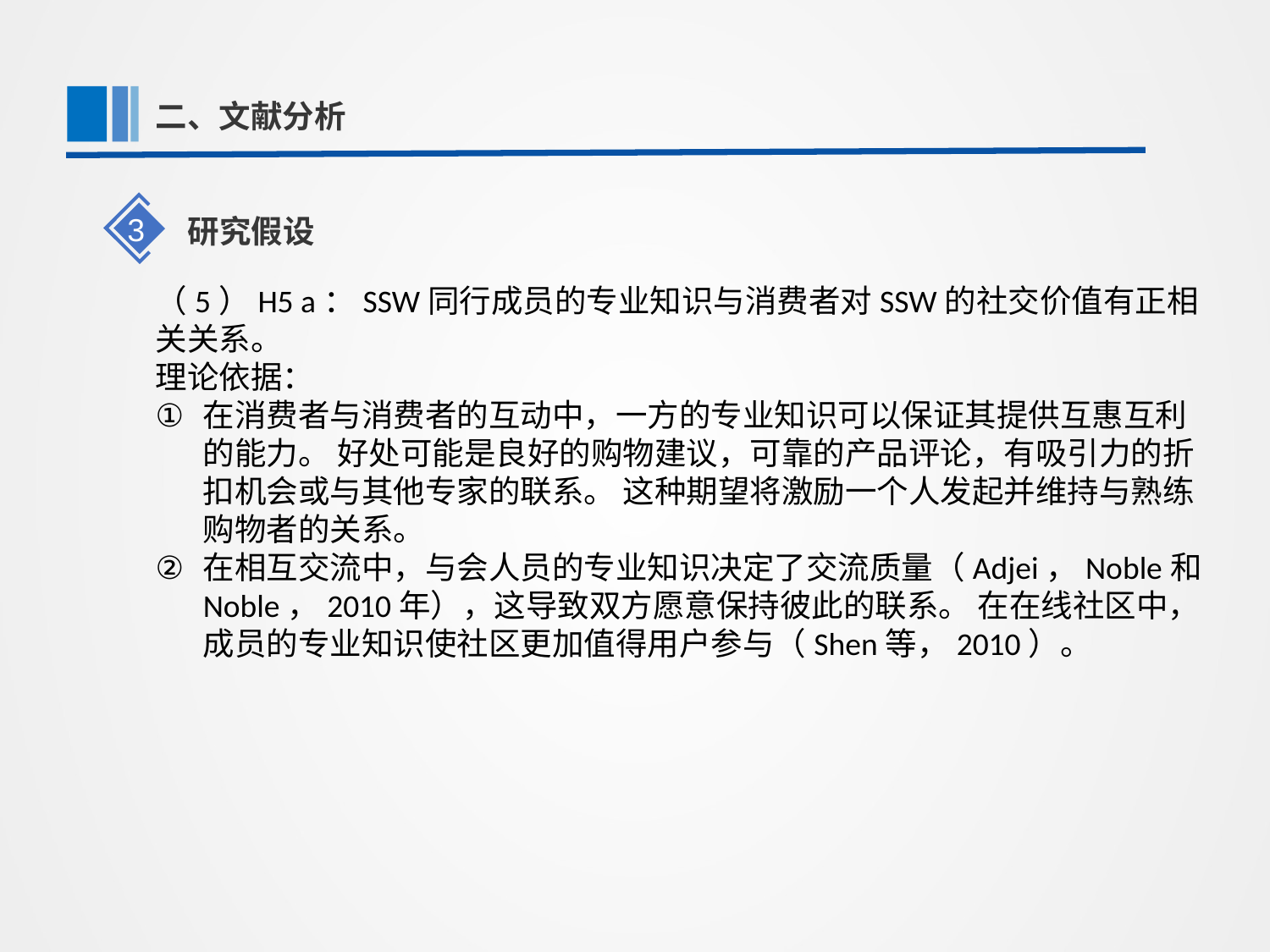

第一部分

二、文献分析

3
研究假设
（5）H5 a：SSW同行成员的专业知识与消费者对SSW的社交价值有正相关关系。
理论依据：
在消费者与消费者的互动中，一方的专业知识可以保证其提供互惠互利的能力。 好处可能是良好的购物建议，可靠的产品评论，有吸引力的折扣机会或与其他专家的联系。 这种期望将激励一个人发起并维持与熟练购物者的关系。
在相互交流中，与会人员的专业知识决定了交流质量（Adjei，Noble和Noble，2010年），这导致双方愿意保持彼此的联系。 在在线社区中，成员的专业知识使社区更加值得用户参与（Shen等，2010）。